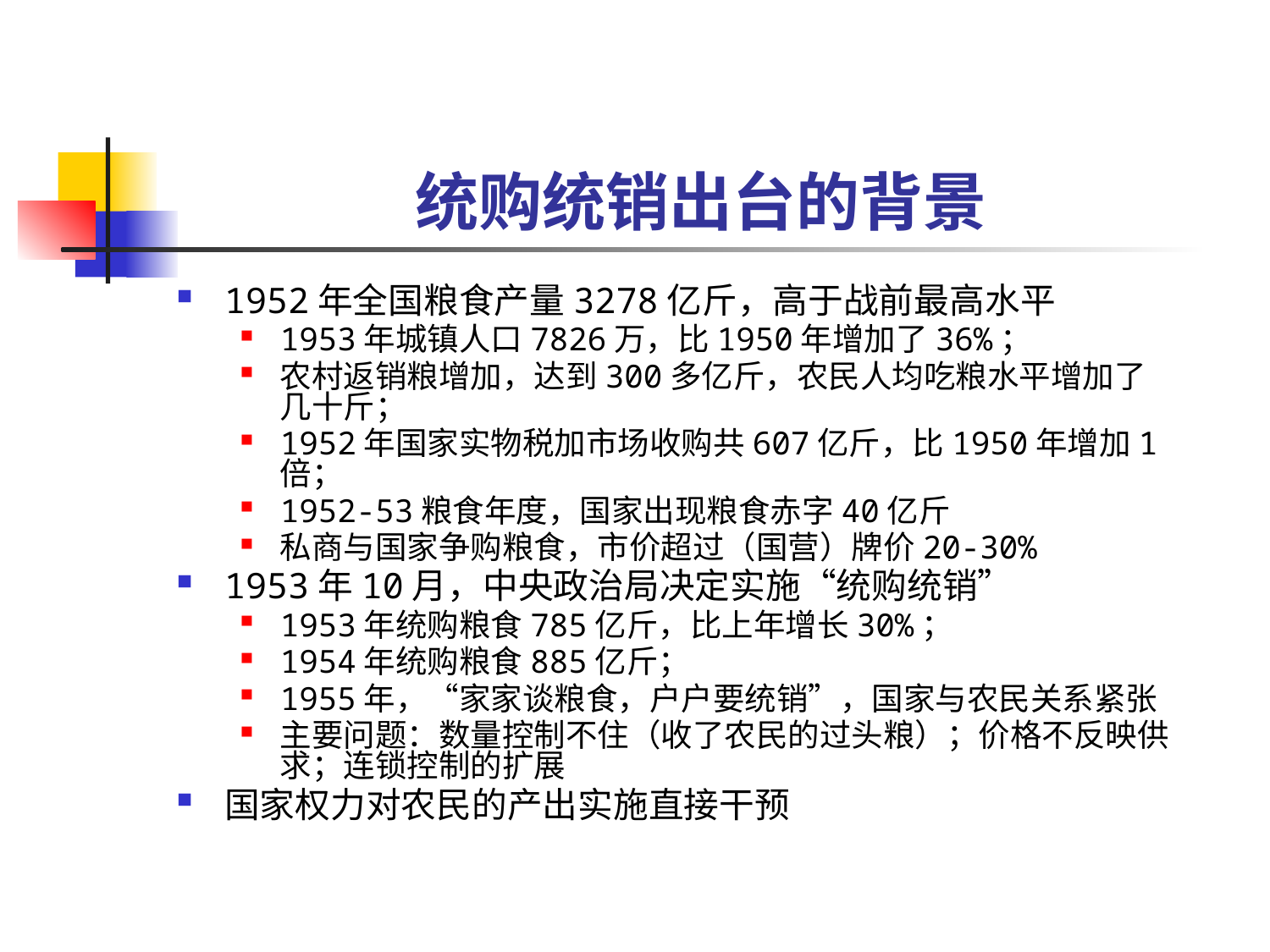

# 统购统销出台的背景
1952年全国粮食产量3278亿斤，高于战前最高水平
1953年城镇人口7826万，比1950年增加了36%；
农村返销粮增加，达到300多亿斤，农民人均吃粮水平增加了几十斤；
1952年国家实物税加市场收购共607亿斤，比1950年增加1倍；
1952-53粮食年度，国家出现粮食赤字40亿斤
私商与国家争购粮食，市价超过（国营）牌价20-30%
1953年10月，中央政治局决定实施“统购统销”
1953年统购粮食785亿斤，比上年增长30%；
1954年统购粮食885亿斤；
1955年，“家家谈粮食，户户要统销”，国家与农民关系紧张
主要问题：数量控制不住（收了农民的过头粮）；价格不反映供求；连锁控制的扩展
国家权力对农民的产出实施直接干预